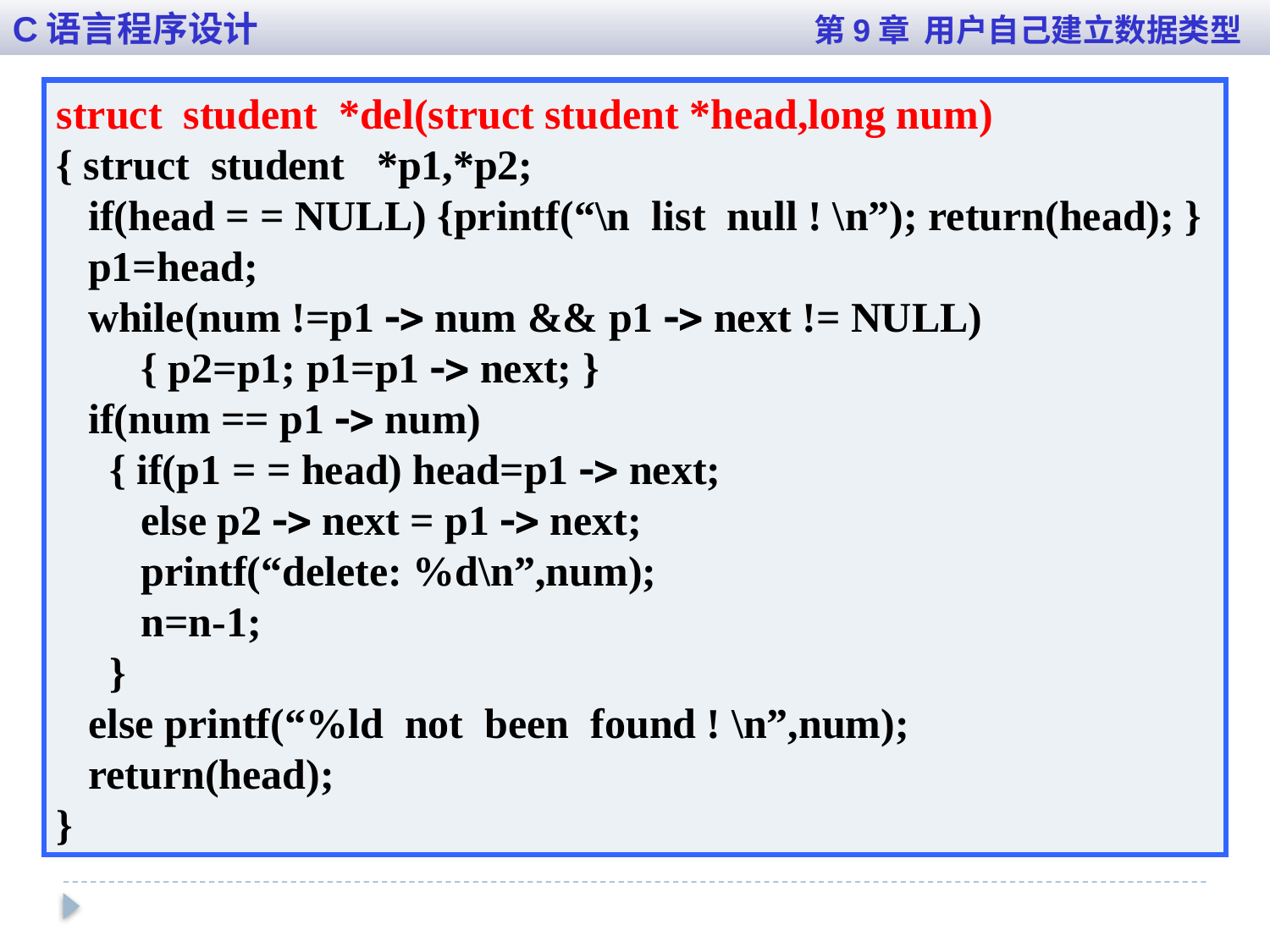

C语言程序设计                                                                     第9章  用户自己建立数据类型
struct  student  *del(struct student *head,long num)
{ struct  student   *p1,*p2;
   if(head = = NULL) {printf(“\n  list  null ! \n”); return(head); }
   p1=head;
   while(num !=p1 −> num && p1 −> next != NULL)
        { p2=p1; p1=p1 −> next; }
   if(num == p1 −> num)
     { if(p1 = = head) head=p1 −> next;
        else p2 −> next = p1 −> next;
        printf(“delete: %d\n”,num);
        n=n-1;
     }
   else printf(“%ld  not  been  found ! \n”,num);
   return(head);
}